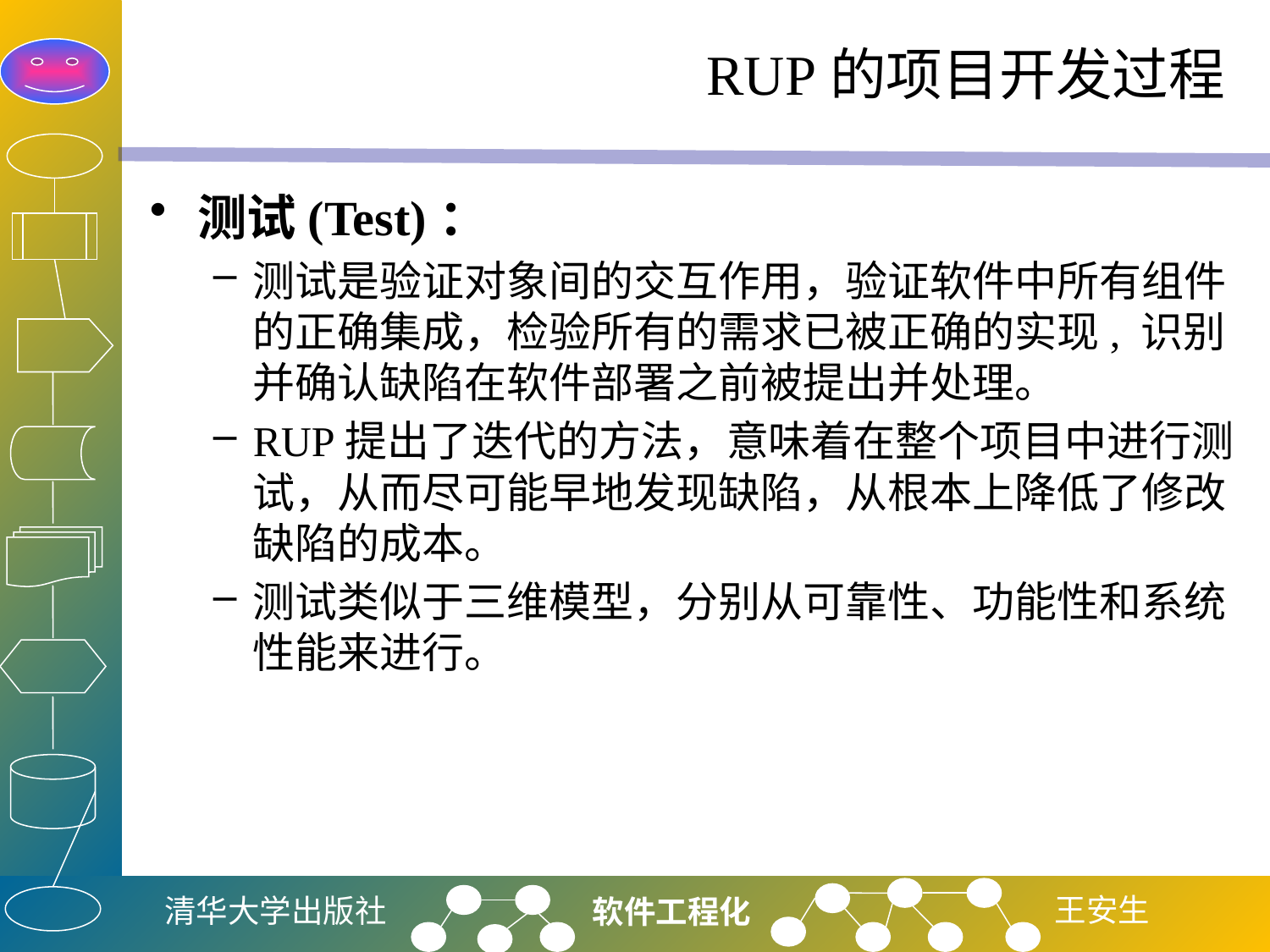

# RUP的项目开发过程
测试(Test)：
测试是验证对象间的交互作用，验证软件中所有组件的正确集成，检验所有的需求已被正确的实现, 识别并确认缺陷在软件部署之前被提出并处理。
RUP提出了迭代的方法，意味着在整个项目中进行测试，从而尽可能早地发现缺陷，从根本上降低了修改缺陷的成本。
测试类似于三维模型，分别从可靠性、功能性和系统性能来进行。